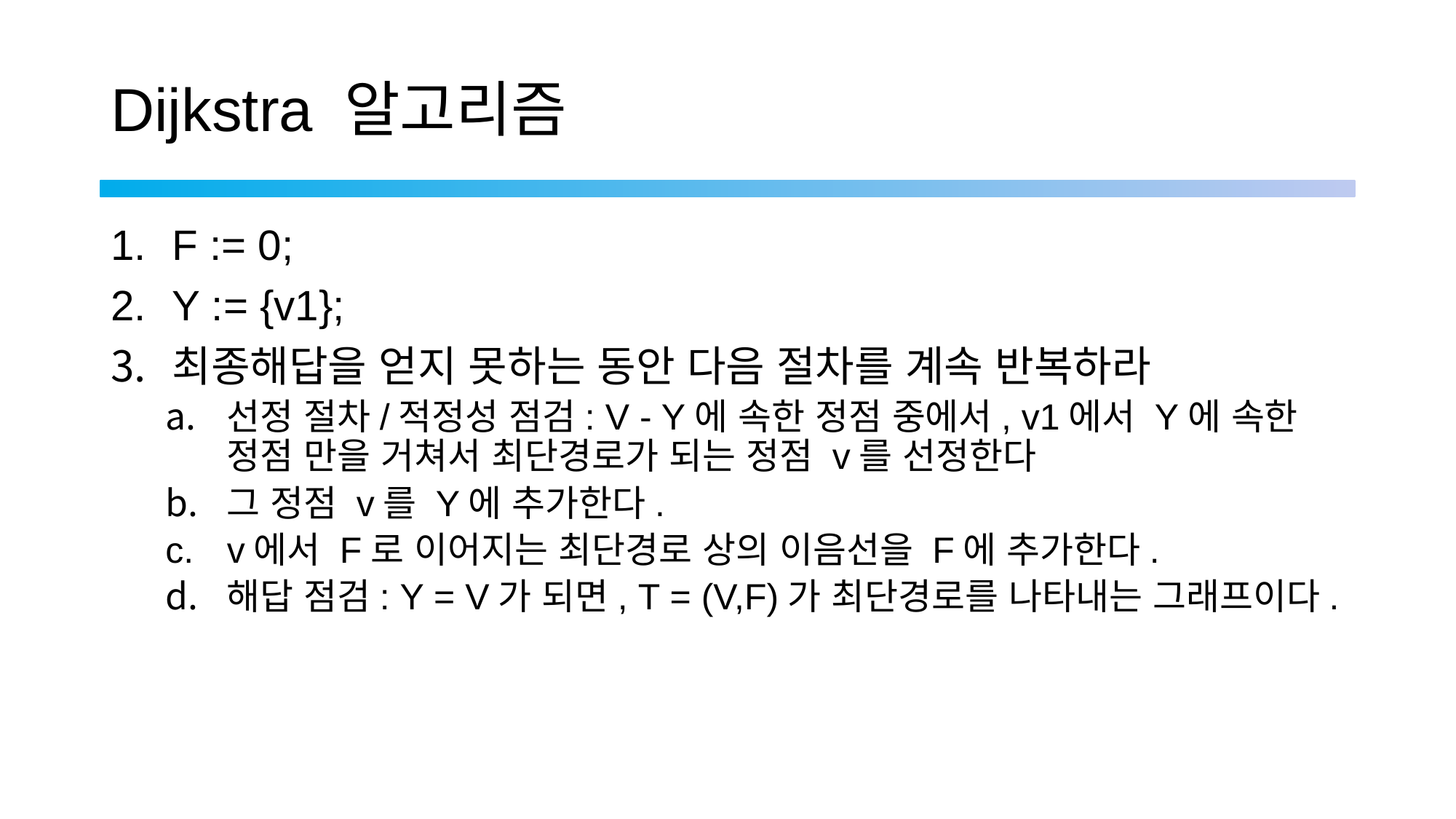

# Dijkstra 알고리즘
F := 0;
Y := {v1};
최종해답을 얻지 못하는 동안 다음 절차를 계속 반복하라
선정 절차/적정성 점검: V - Y에 속한 정점 중에서, v1에서 Y에 속한 정점 만을 거쳐서 최단경로가 되는 정점 v를 선정한다
그 정점 v를 Y에 추가한다.
v에서 F로 이어지는 최단경로 상의 이음선을 F에 추가한다.
해답 점검: Y = V가 되면, T = (V,F)가 최단경로를 나타내는 그래프이다.